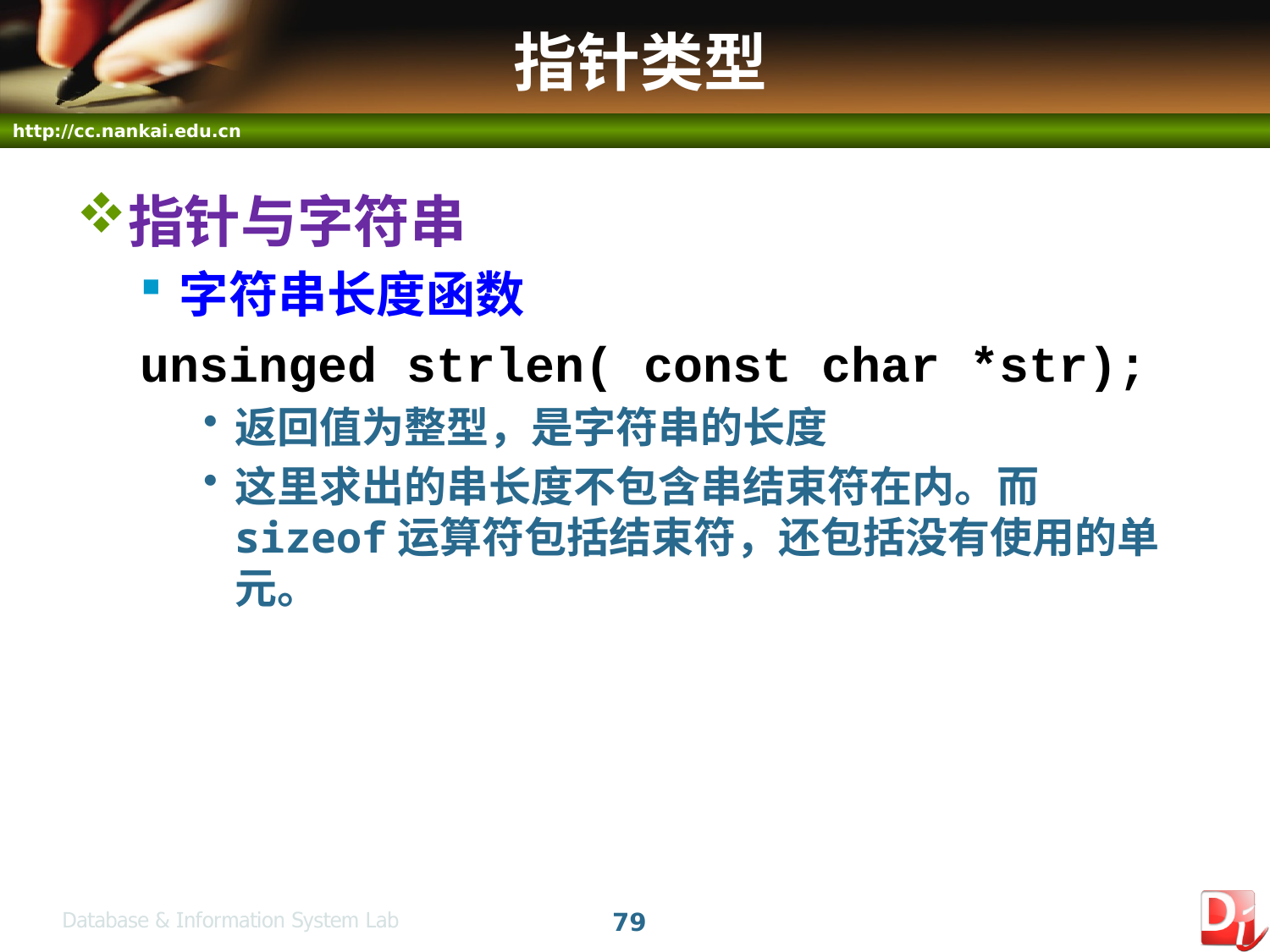

# 指针类型
指针与字符串
字符串长度函数
unsinged strlen( const char *str);
返回值为整型，是字符串的长度
这里求出的串长度不包含串结束符在内。而sizeof运算符包括结束符，还包括没有使用的单元。
79
Database & Information System Lab